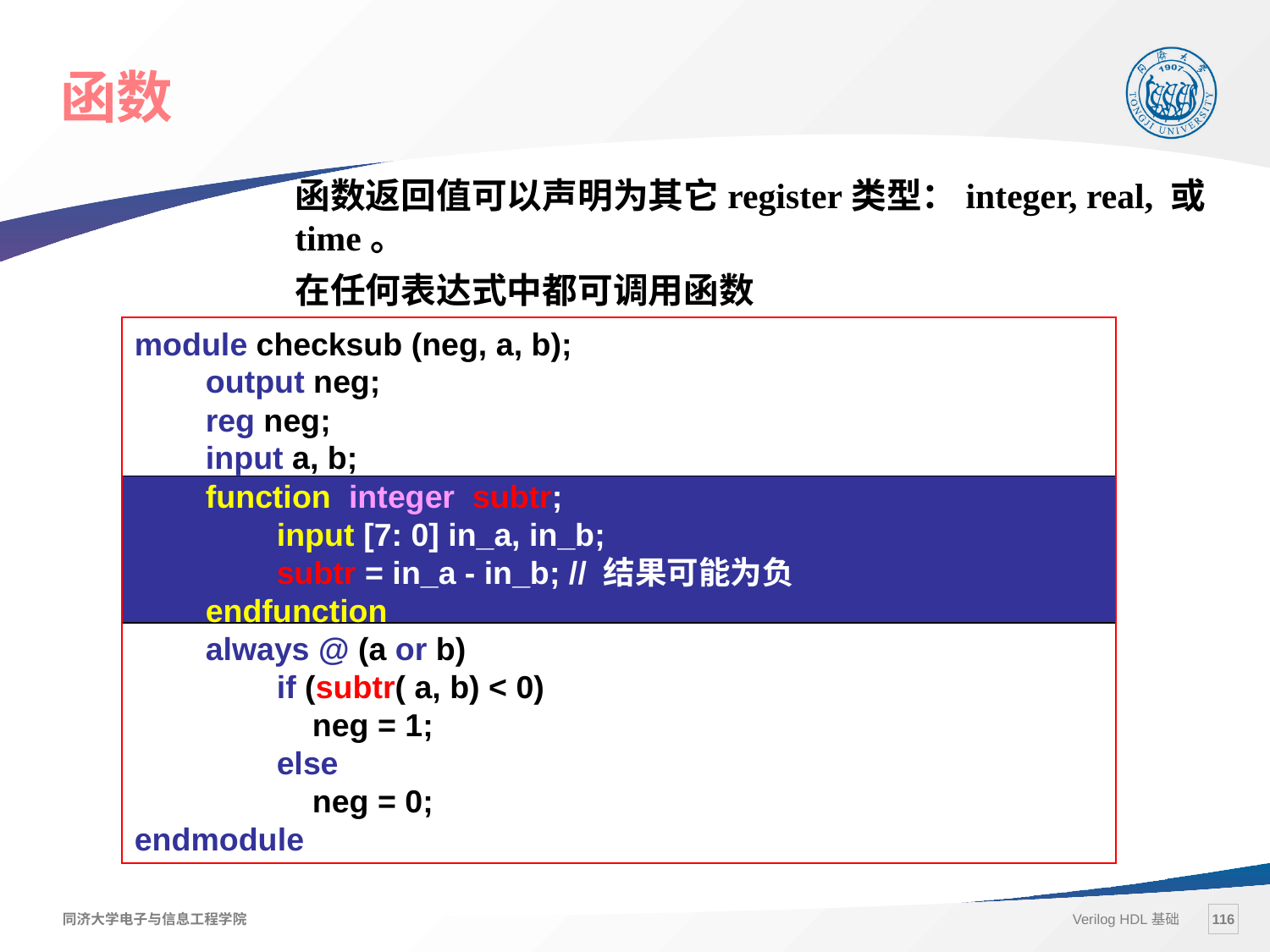

# 函数
函数返回值可以声明为其它register类型：integer, real, 或time。
在任何表达式中都可调用函数
module checksub (neg, a, b);
        output neg;
        reg neg;
        input a, b;
        function  integer  subtr;
                input [7: 0] in_a, in_b;
                subtr = in_a - in_b; // 结果可能为负
        endfunction
        always @ (a or b)
                if (subtr( a, b) < 0)
                    neg = 1;
                else
                    neg = 0;
endmodule